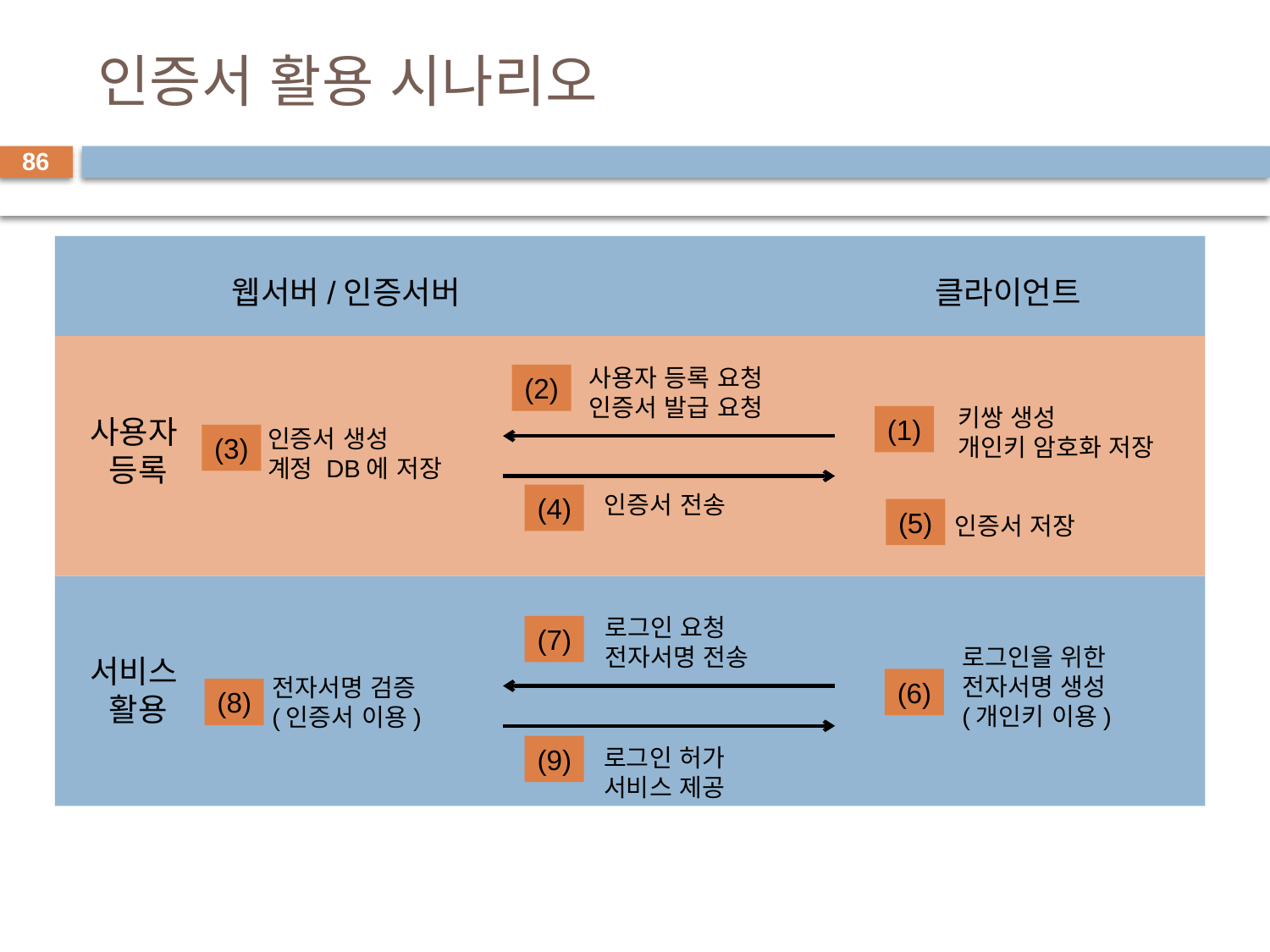

# 인증서 활용 시나리오
86

클라이언트
웹서버/인증서버

사용자 등록 요청
인증서 발급 요청
(2)
키쌍 생성
개인키 암호화 저장
사용자
등록
(1)
인증서 생성
계정 DB에 저장
(3)
인증서 전송
(4)
(5)
인증서 저장

로그인 요청
전자서명 전송
(7)
로그인을 위한
전자서명 생성
(개인키 이용)
서비스
활용
전자서명 검증
(인증서 이용)
(6)
(8)
(9)
로그인 허가
서비스 제공